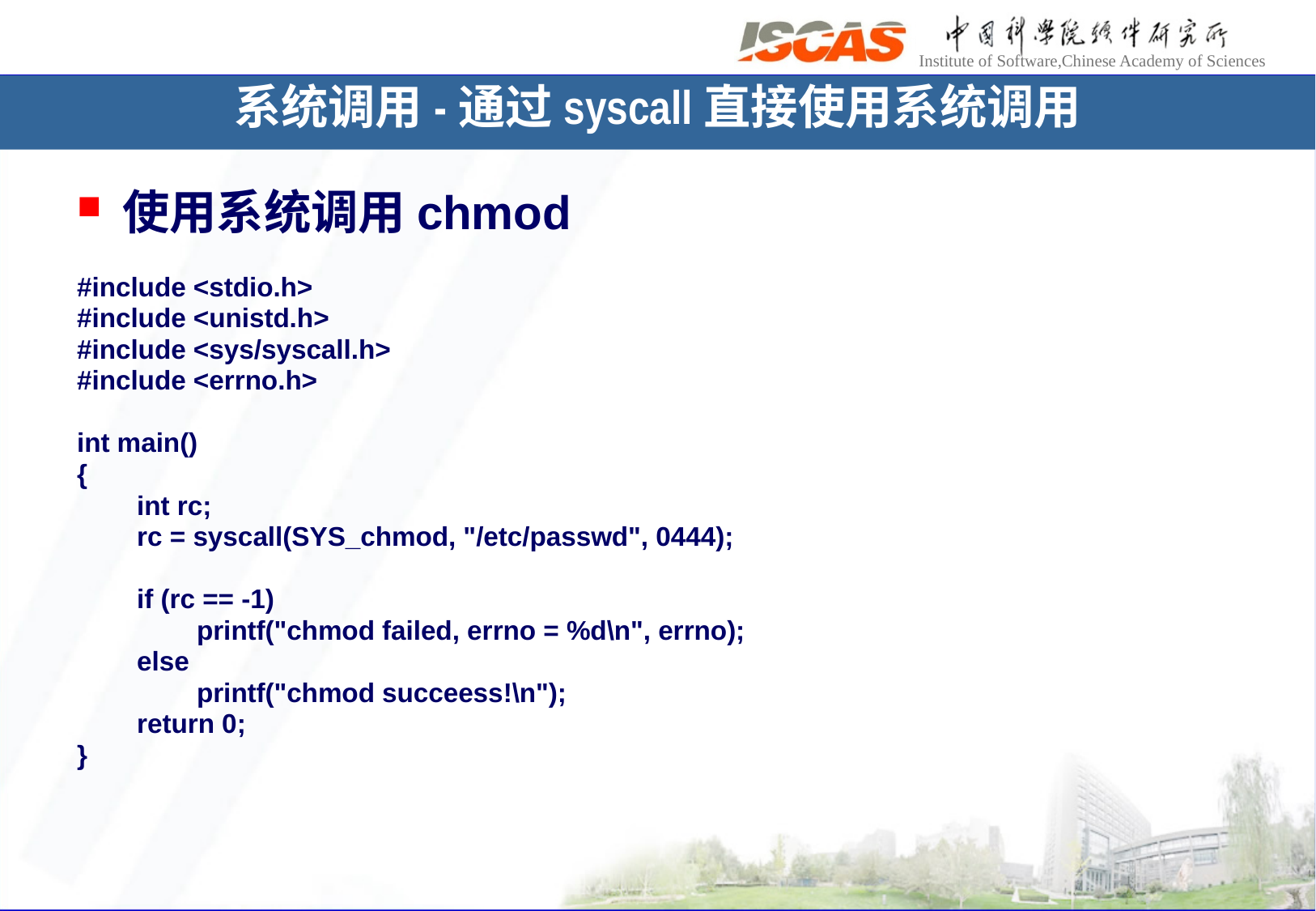

系统调用-通过syscall直接使用系统调用
使用系统调用chmod

#include <stdio.h>
#include <unistd.h>
#include <sys/syscall.h>
#include <errno.h>

int main()
{
        int rc;
        rc = syscall(SYS_chmod, "/etc/passwd", 0444);

        if (rc == -1)
                printf("chmod failed, errno = %d\n", errno);
        else
                printf("chmod succeess!\n");
        return 0;
}